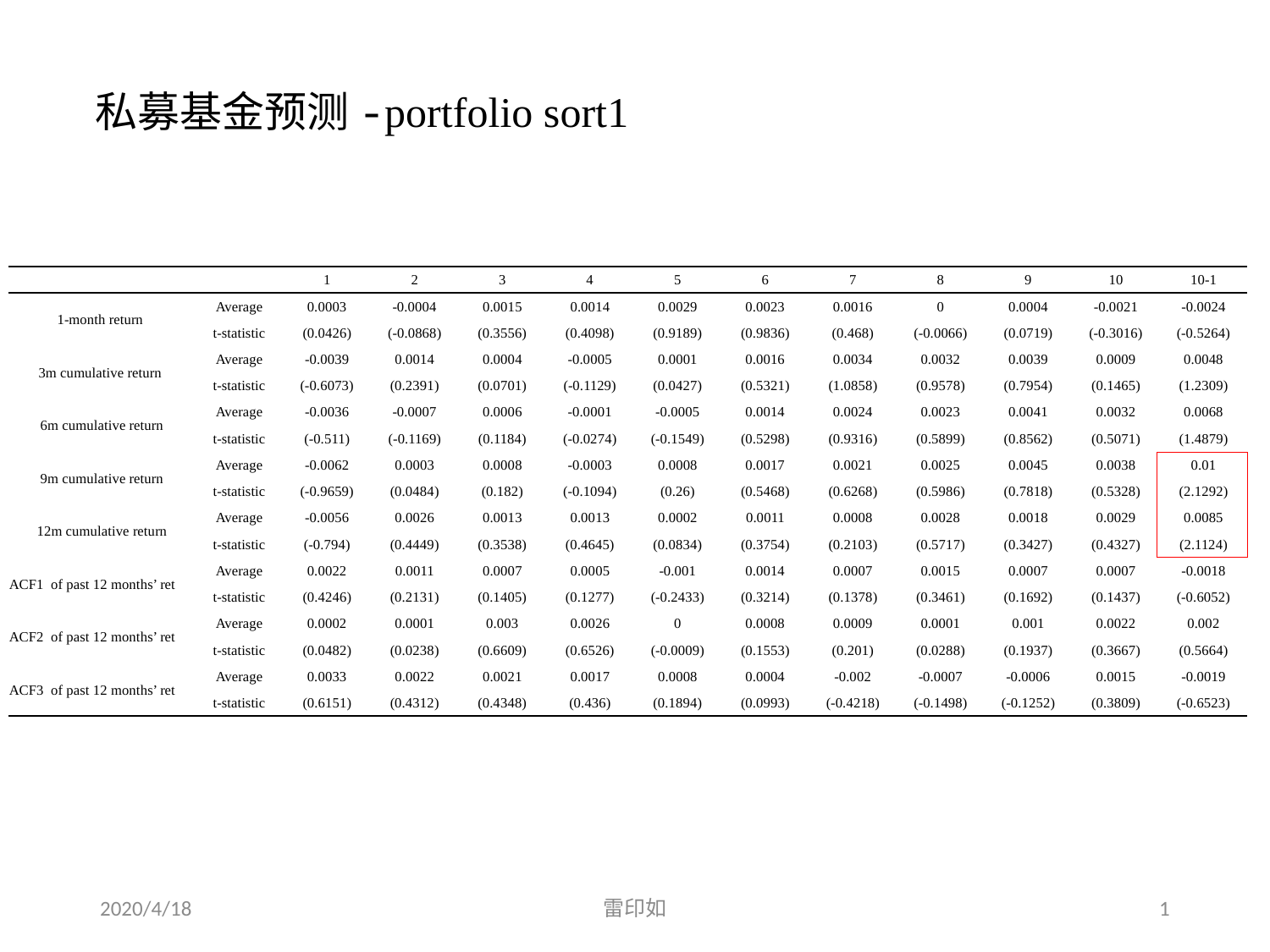

私募基金预测-portfolio sort1
|  |  | 1 | 2 | 3 | 4 | 5 | 6 | 7 | 8 | 9 | 10 | 10-1 |
| --- | --- | --- | --- | --- | --- | --- | --- | --- | --- | --- | --- | --- |
| 1-month return | Average | 0.0003 | -0.0004 | 0.0015 | 0.0014 | 0.0029 | 0.0023 | 0.0016 | 0 | 0.0004 | -0.0021 | -0.0024 |
|  | t-statistic | (0.0426) | (-0.0868) | (0.3556) | (0.4098) | (0.9189) | (0.9836) | (0.468) | (-0.0066) | (0.0719) | (-0.3016) | (-0.5264) |
| 3m cumulative return | Average | -0.0039 | 0.0014 | 0.0004 | -0.0005 | 0.0001 | 0.0016 | 0.0034 | 0.0032 | 0.0039 | 0.0009 | 0.0048 |
|  | t-statistic | (-0.6073) | (0.2391) | (0.0701) | (-0.1129) | (0.0427) | (0.5321) | (1.0858) | (0.9578) | (0.7954) | (0.1465) | (1.2309) |
| 6m cumulative return | Average | -0.0036 | -0.0007 | 0.0006 | -0.0001 | -0.0005 | 0.0014 | 0.0024 | 0.0023 | 0.0041 | 0.0032 | 0.0068 |
|  | t-statistic | (-0.511) | (-0.1169) | (0.1184) | (-0.0274) | (-0.1549) | (0.5298) | (0.9316) | (0.5899) | (0.8562) | (0.5071) | (1.4879) |
| 9m cumulative return | Average | -0.0062 | 0.0003 | 0.0008 | -0.0003 | 0.0008 | 0.0017 | 0.0021 | 0.0025 | 0.0045 | 0.0038 | 0.01 |
|  | t-statistic | (-0.9659) | (0.0484) | (0.182) | (-0.1094) | (0.26) | (0.5468) | (0.6268) | (0.5986) | (0.7818) | (0.5328) | (2.1292) |
| 12m cumulative return | Average | -0.0056 | 0.0026 | 0.0013 | 0.0013 | 0.0002 | 0.0011 | 0.0008 | 0.0028 | 0.0018 | 0.0029 | 0.0085 |
|  | t-statistic | (-0.794) | (0.4449) | (0.3538) | (0.4645) | (0.0834) | (0.3754) | (0.2103) | (0.5717) | (0.3427) | (0.4327) | (2.1124) |
| ACF1 of past 12 months’ ret | Average | 0.0022 | 0.0011 | 0.0007 | 0.0005 | -0.001 | 0.0014 | 0.0007 | 0.0015 | 0.0007 | 0.0007 | -0.0018 |
|  | t-statistic | (0.4246) | (0.2131) | (0.1405) | (0.1277) | (-0.2433) | (0.3214) | (0.1378) | (0.3461) | (0.1692) | (0.1437) | (-0.6052) |
| ACF2 of past 12 months’ ret | Average | 0.0002 | 0.0001 | 0.003 | 0.0026 | 0 | 0.0008 | 0.0009 | 0.0001 | 0.001 | 0.0022 | 0.002 |
|  | t-statistic | (0.0482) | (0.0238) | (0.6609) | (0.6526) | (-0.0009) | (0.1553) | (0.201) | (0.0288) | (0.1937) | (0.3667) | (0.5664) |
| ACF3 of past 12 months’ ret | Average | 0.0033 | 0.0022 | 0.0021 | 0.0017 | 0.0008 | 0.0004 | -0.002 | -0.0007 | -0.0006 | 0.0015 | -0.0019 |
|  | t-statistic | (0.6151) | (0.4312) | (0.4348) | (0.436) | (0.1894) | (0.0993) | (-0.4218) | (-0.1498) | (-0.1252) | (0.3809) | (-0.6523) |

2020/4/18
雷印如
1